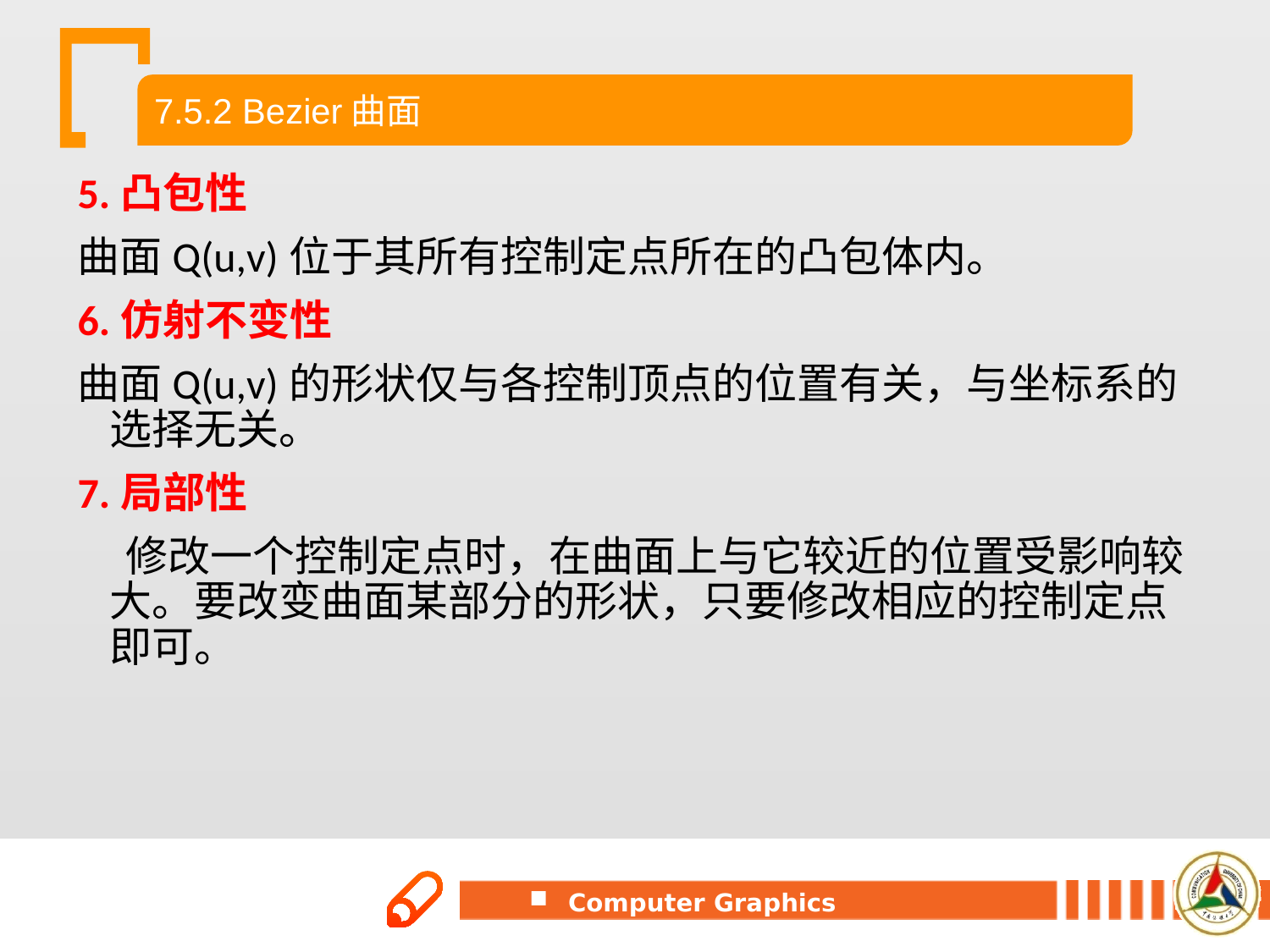

7.5.2 Bezier曲面
5.凸包性
曲面Q(u,v)位于其所有控制定点所在的凸包体内。
6.仿射不变性
曲面Q(u,v)的形状仅与各控制顶点的位置有关，与坐标系的选择无关。
7.局部性
    修改一个控制定点时，在曲面上与它较近的位置受影响较大。要改变曲面某部分的形状，只要修改相应的控制定点即可。